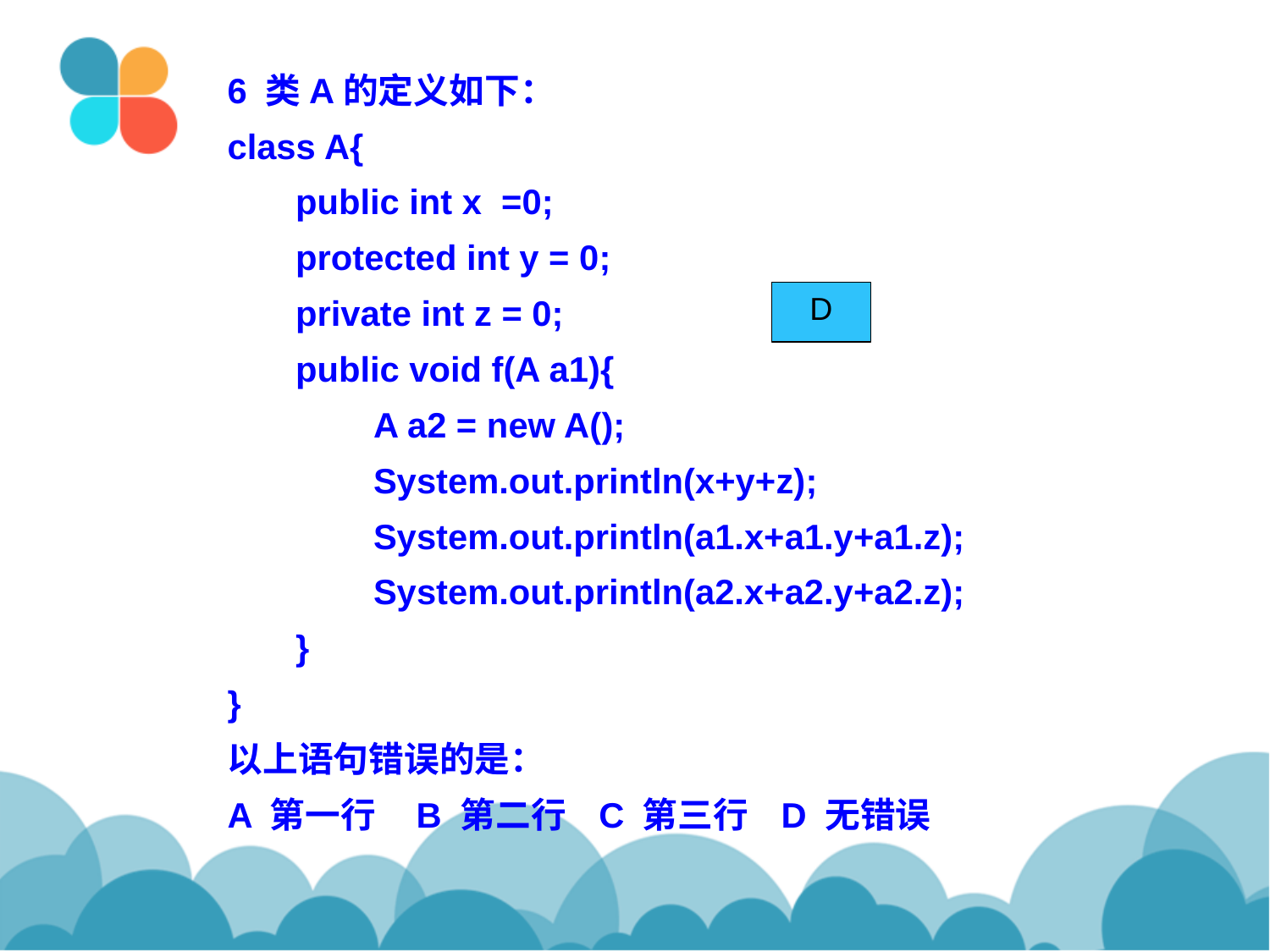

6 类A的定义如下：
class A{
       public int x  =0;
       protected int y = 0;
       private int z = 0;
       public void f(A a1){
               A a2 = new A();
               System.out.println(x+y+z);
               System.out.println(a1.x+a1.y+a1.z);
               System.out.println(a2.x+a2.y+a2.z);
       }
}
以上语句错误的是：
A 第一行    B 第二行   C 第三行   D 无错误
D